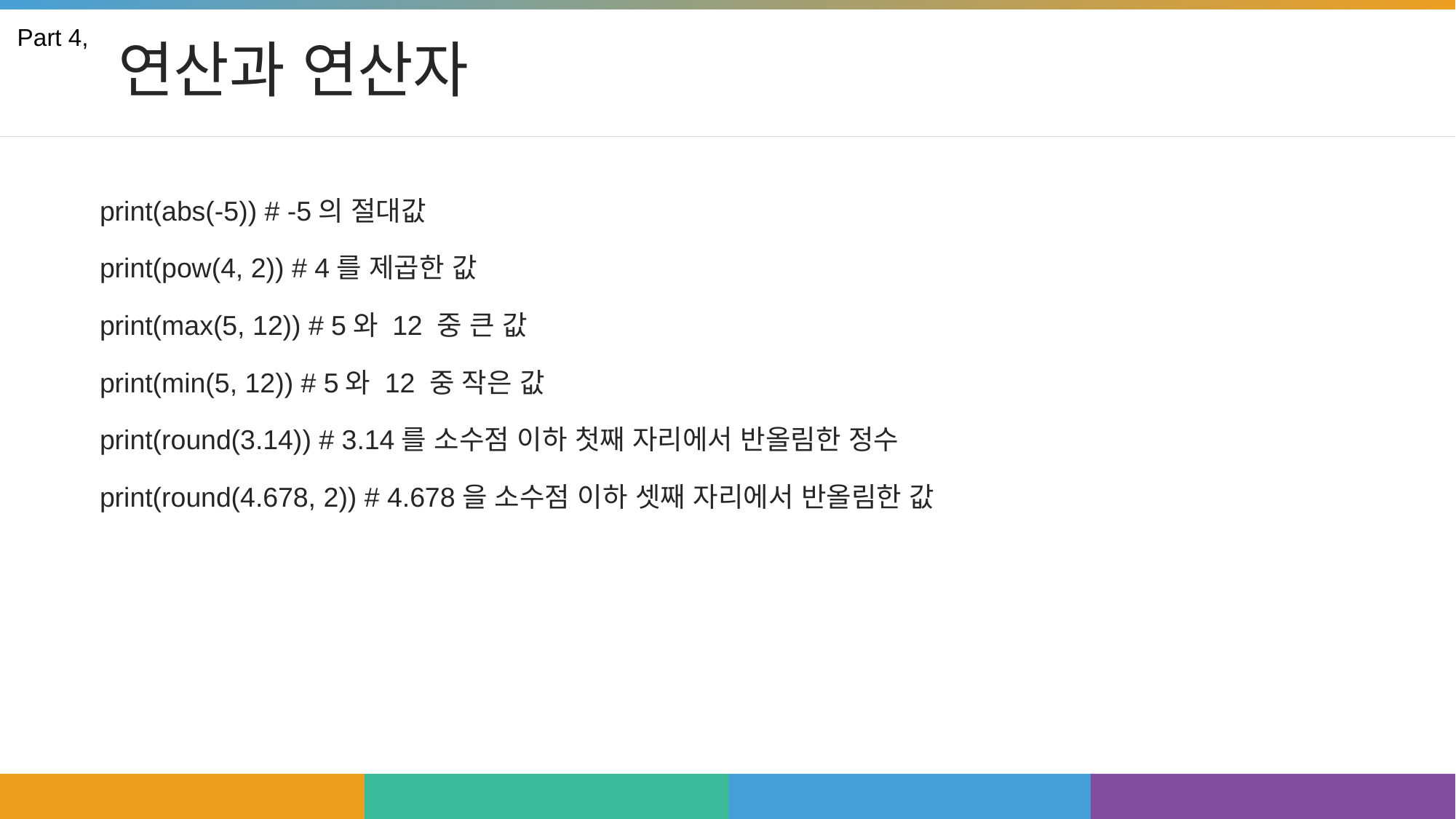

# 연산과 연산자
Part 4,
print(abs(-5)) # -5의 절대값
print(pow(4, 2)) # 4를 제곱한 값
print(max(5, 12)) # 5와 12 중 큰 값
print(min(5, 12)) # 5와 12 중 작은 값
print(round(3.14)) # 3.14를 소수점 이하 첫째 자리에서 반올림한 정수
print(round(4.678, 2)) # 4.678을 소수점 이하 셋째 자리에서 반올림한 값